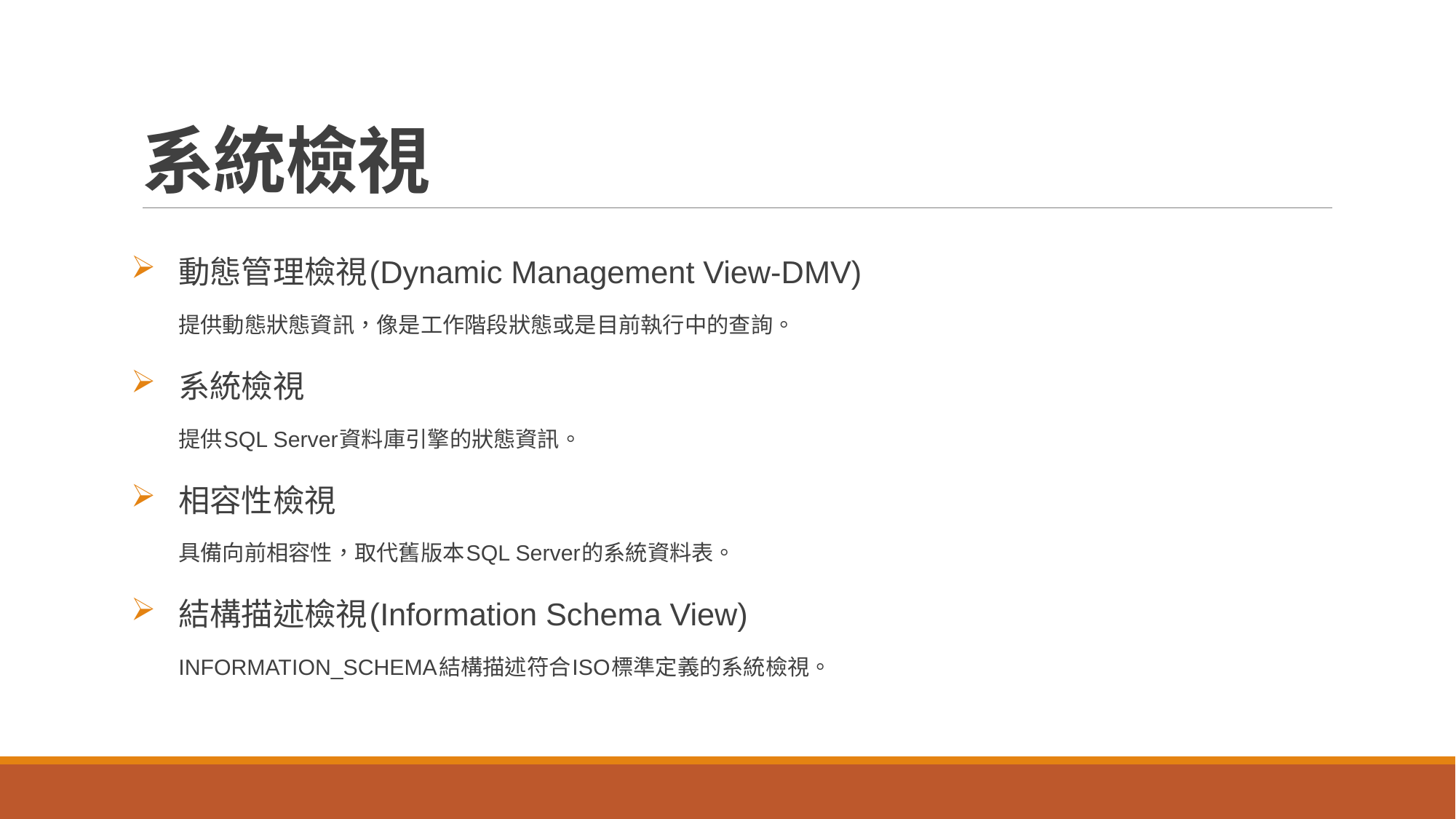

# 系統檢視
動態管理檢視(Dynamic Management View-DMV)
提供動態狀態資訊，像是工作階段狀態或是目前執行中的查詢。
系統檢視
提供SQL Server資料庫引擎的狀態資訊。
相容性檢視
具備向前相容性，取代舊版本SQL Server的系統資料表。
結構描述檢視(Information Schema View)
INFORMATION_SCHEMA結構描述符合ISO標準定義的系統檢視。